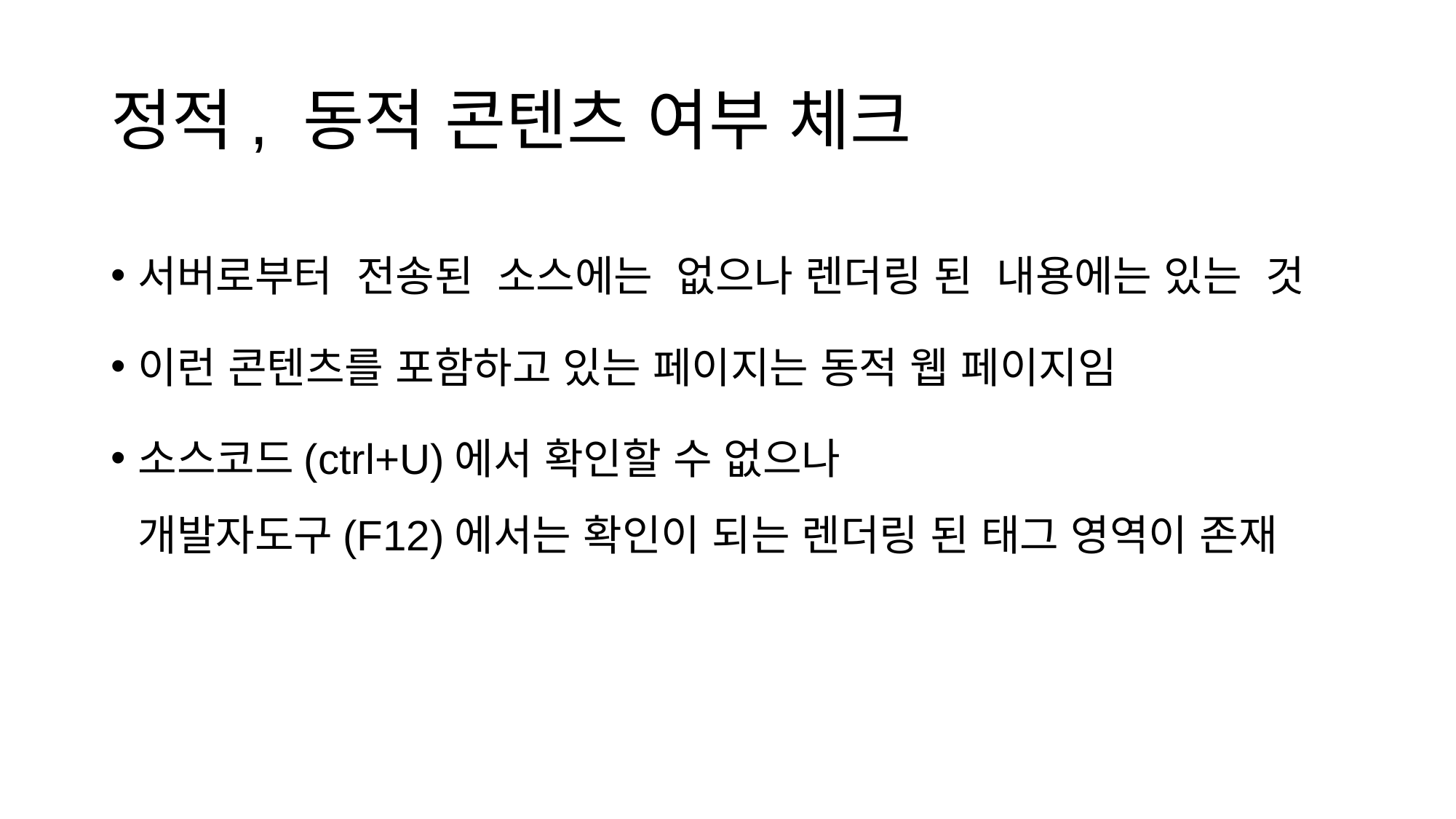

# 정적, 동적 콘텐츠 여부 체크
서버로부터  전송된  소스에는  없으나 렌더링 된  내용에는 있는  것
이런 콘텐츠를 포함하고 있는 페이지는 동적 웹 페이지임
소스코드(ctrl+U)에서 확인할 수 없으나
개발자도구(F12)에서는 확인이 되는 렌더링 된 태그 영역이 존재